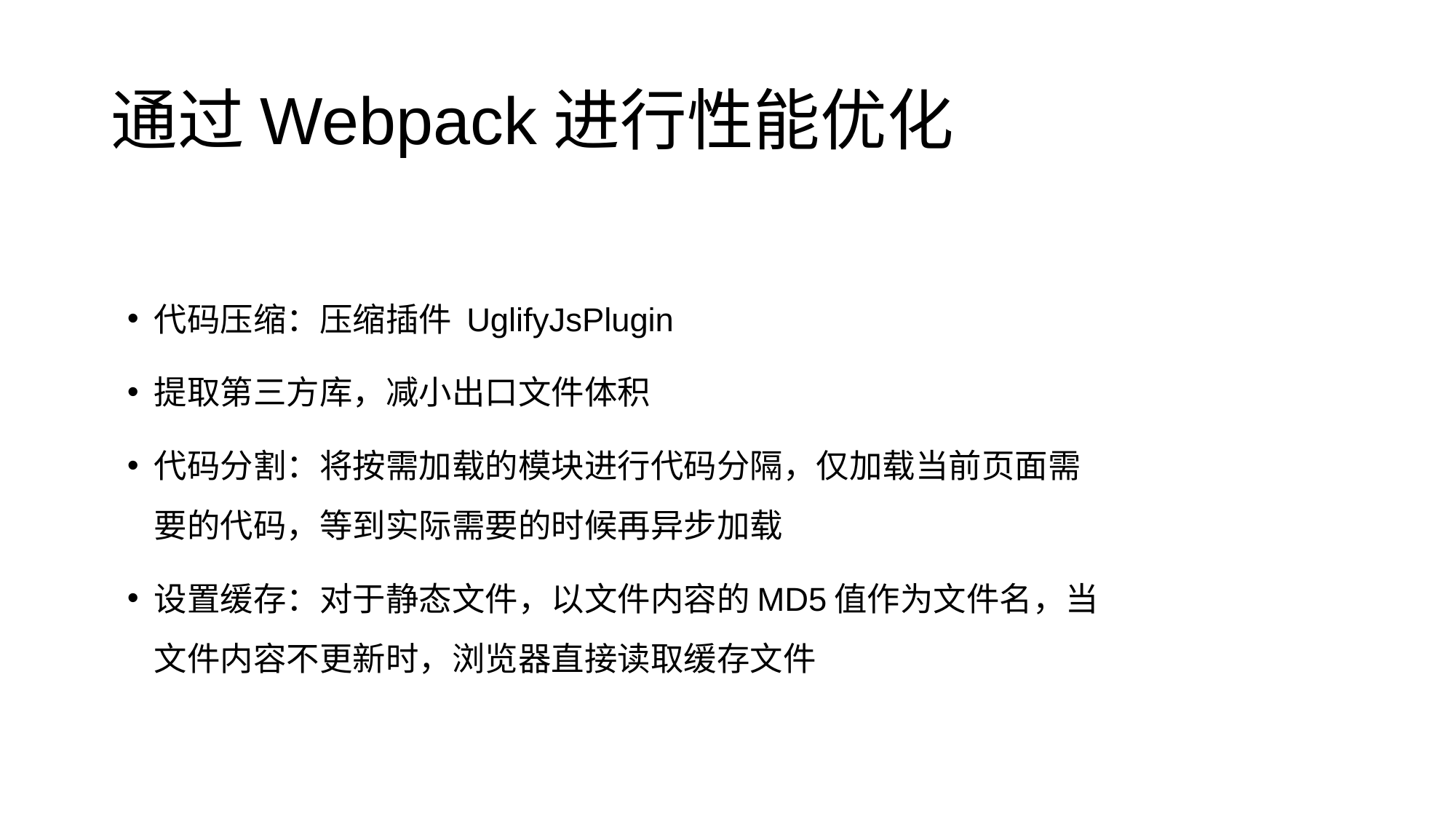

通过Webpack进行性能优化
代码压缩：压缩插件 UglifyJsPlugin
提取第三方库，减小出口文件体积
代码分割：将按需加载的模块进行代码分隔，仅加载当前页面需要的代码，等到实际需要的时候再异步加载
设置缓存：对于静态文件，以文件内容的MD5值作为文件名，当文件内容不更新时，浏览器直接读取缓存文件